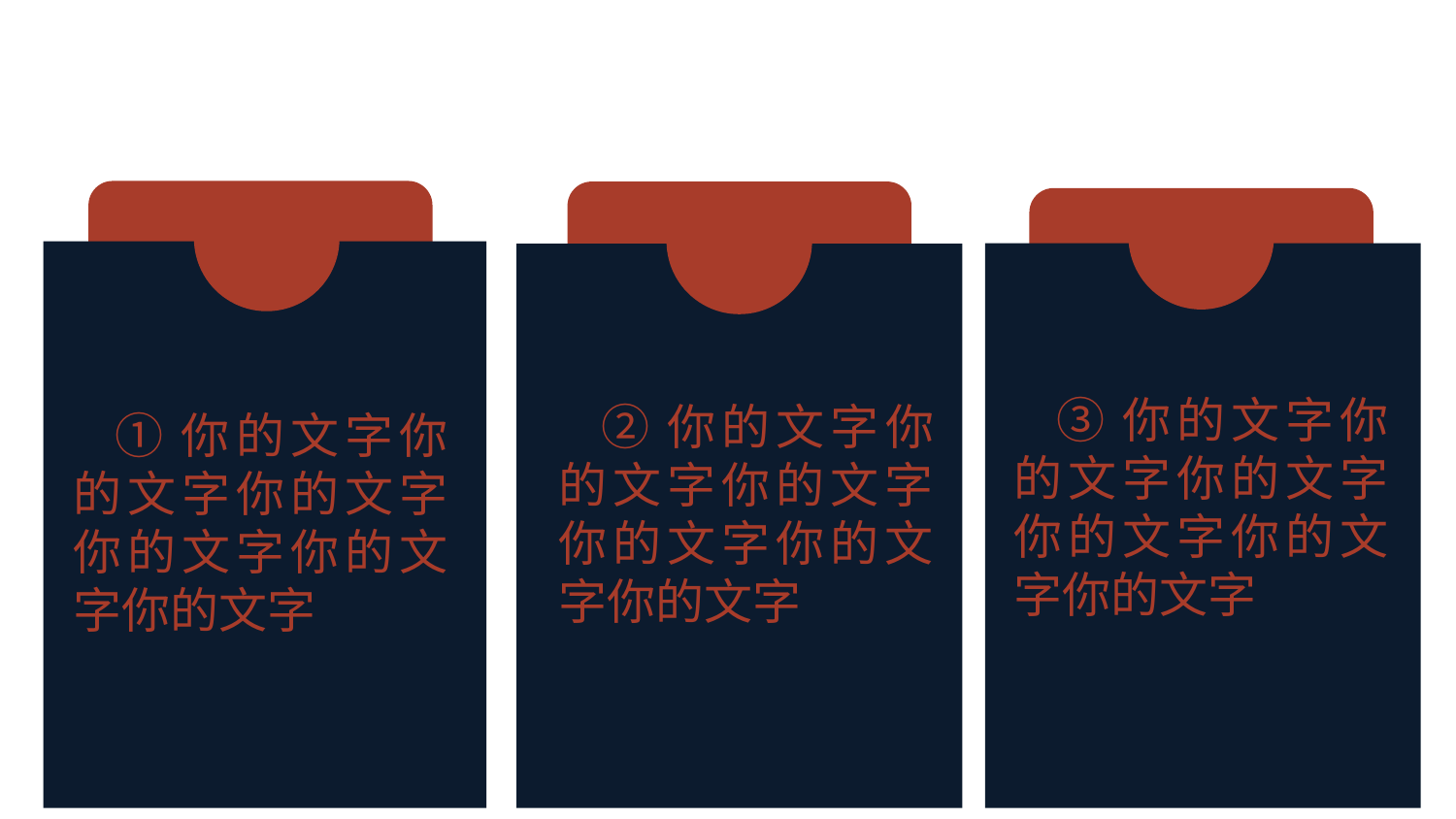

①你的文字你的文字你的文字你的文字你的文字你的文字

③你的文字你的文字你的文字你的文字你的文字你的文字

②你的文字你的文字你的文字你的文字你的文字你的文字